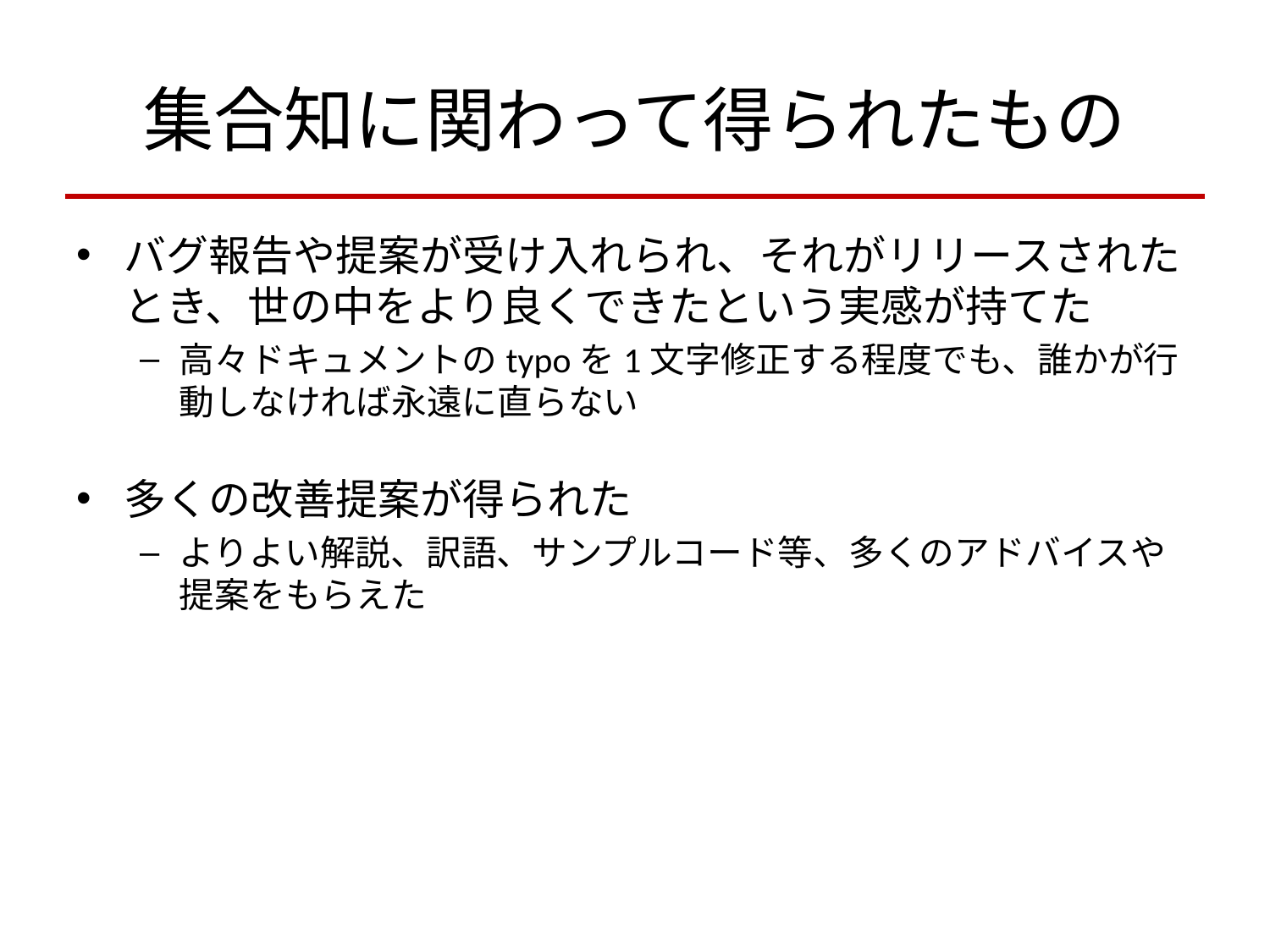

# 集合知に関わって得られたもの
バグ報告や提案が受け入れられ、それがリリースされたとき、世の中をより良くできたという実感が持てた
高々ドキュメントのtypoを1文字修正する程度でも、誰かが行動しなければ永遠に直らない
多くの改善提案が得られた
よりよい解説、訳語、サンプルコード等、多くのアドバイスや提案をもらえた